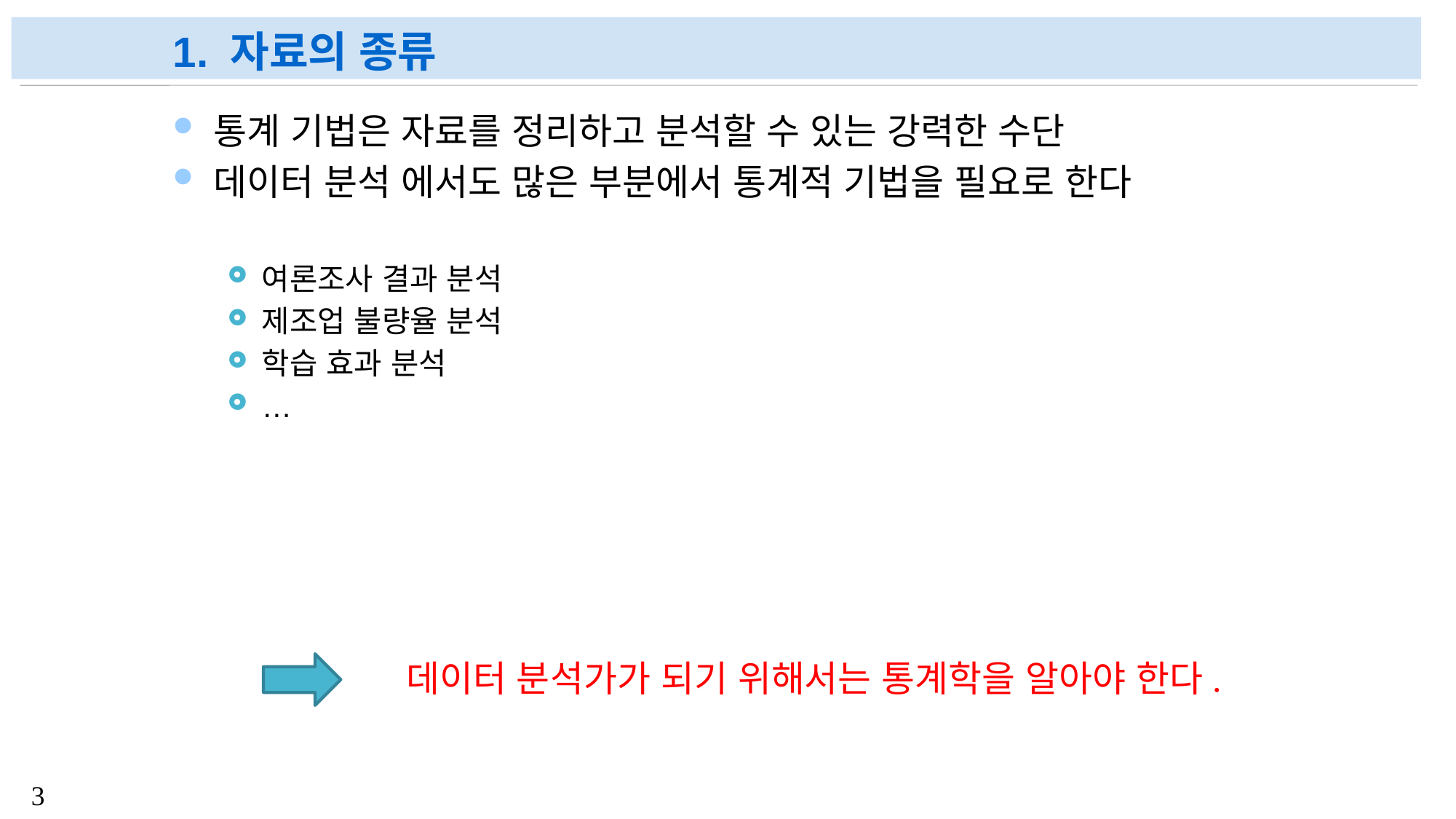

# 1. 자료의 종류
통계 기법은 자료를 정리하고 분석할 수 있는 강력한 수단
데이터 분석 에서도 많은 부분에서 통계적 기법을 필요로 한다

여론조사 결과 분석
제조업 불량율 분석
학습 효과 분석
…
데이터 분석가가 되기 위해서는 통계학을 알아야 한다.